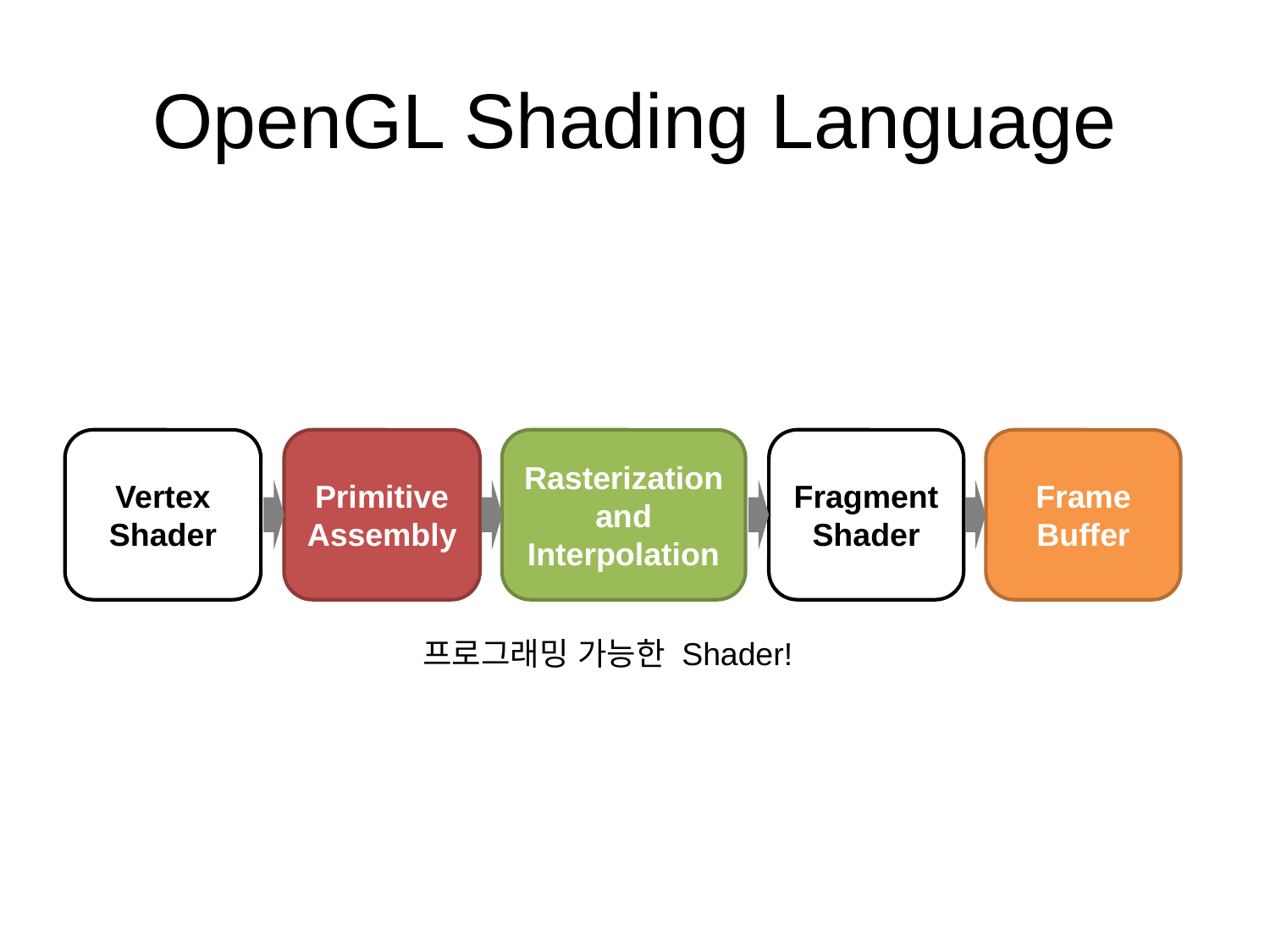

# OpenGL Shading Language
Vertex Shader
Primitive Assembly
Rasterization and Interpolation
Fragment Shader
Frame Buffer

프로그래밍 가능한 Shader!